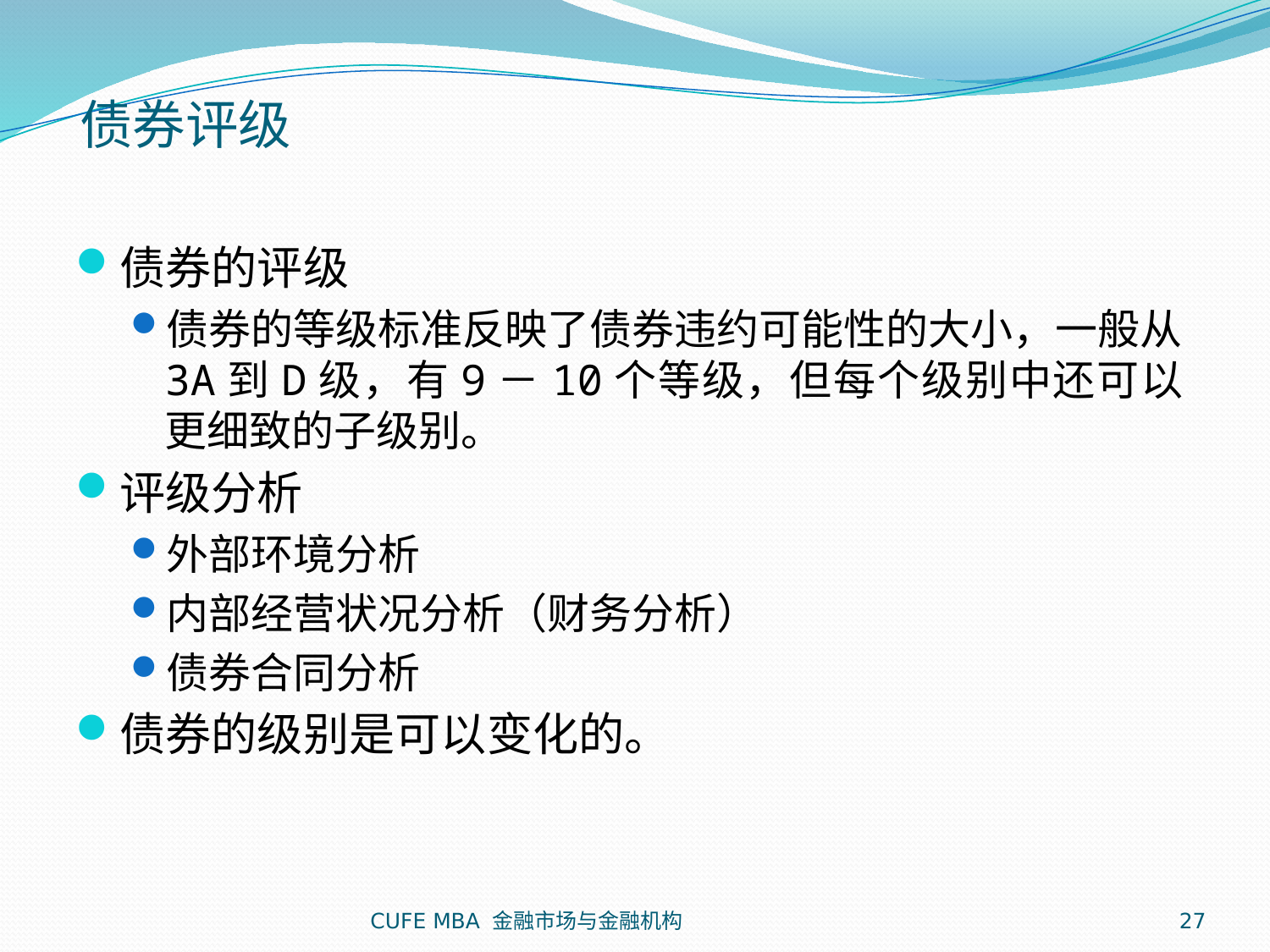

# 债券评级
债券的评级
债券的等级标准反映了债券违约可能性的大小，一般从3A到D级，有9－10个等级，但每个级别中还可以更细致的子级别。
评级分析
外部环境分析
内部经营状况分析（财务分析）
债券合同分析
债券的级别是可以变化的。
CUFE MBA 金融市场与金融机构
27